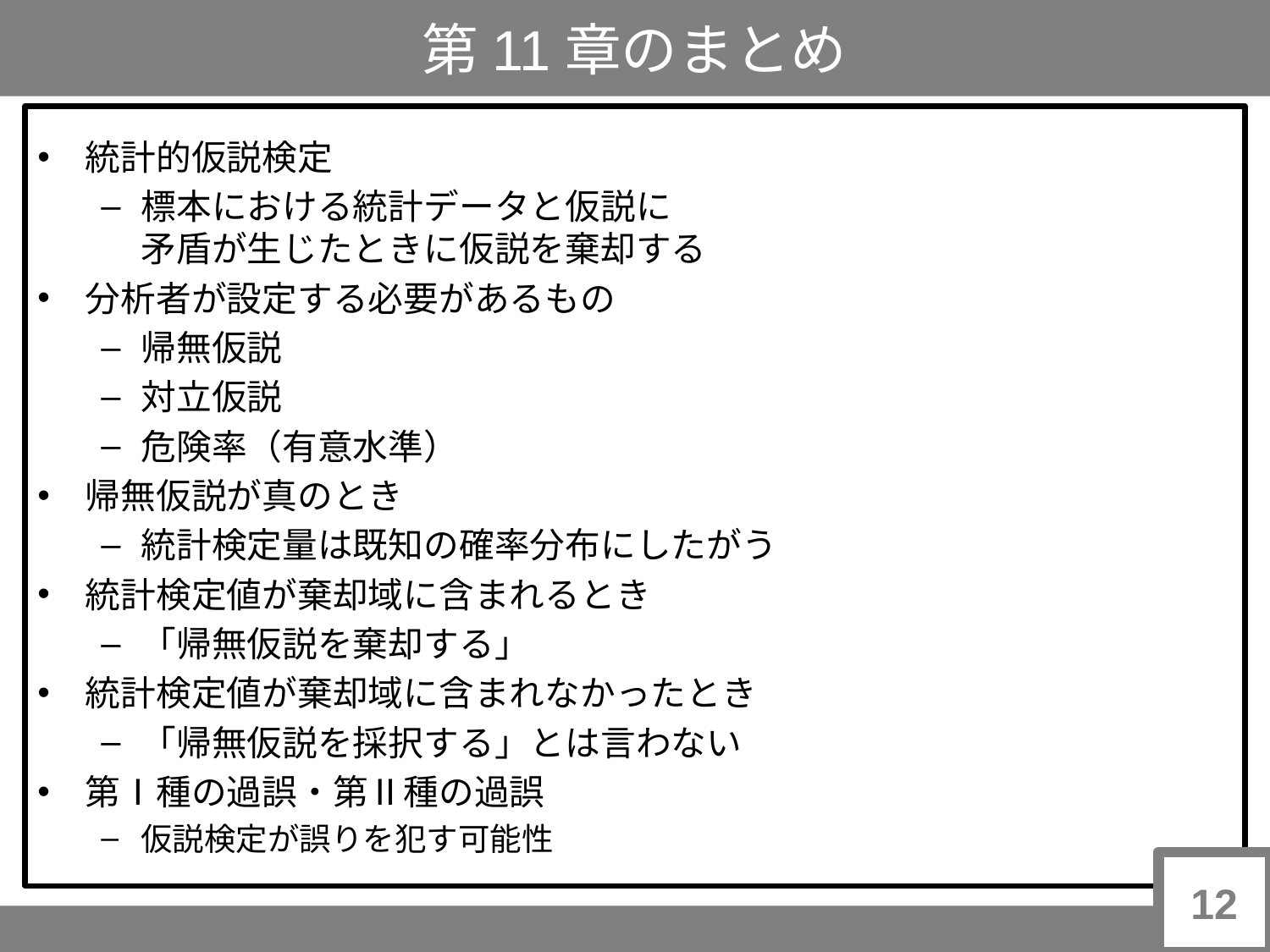

# 第11章のまとめ
統計的仮説検定
標本における統計データと仮説に
矛盾が生じたときに仮説を棄却する
分析者が設定する必要があるもの
帰無仮説
対立仮説
危険率（有意水準）
帰無仮説が真のとき
統計検定量は既知の確率分布にしたがう
統計検定値が棄却域に含まれるとき
「帰無仮説を棄却する」
統計検定値が棄却域に含まれなかったとき
「帰無仮説を採択する」とは言わない
第Ⅰ種の過誤・第Ⅱ種の過誤
仮説検定が誤りを犯す可能性
12